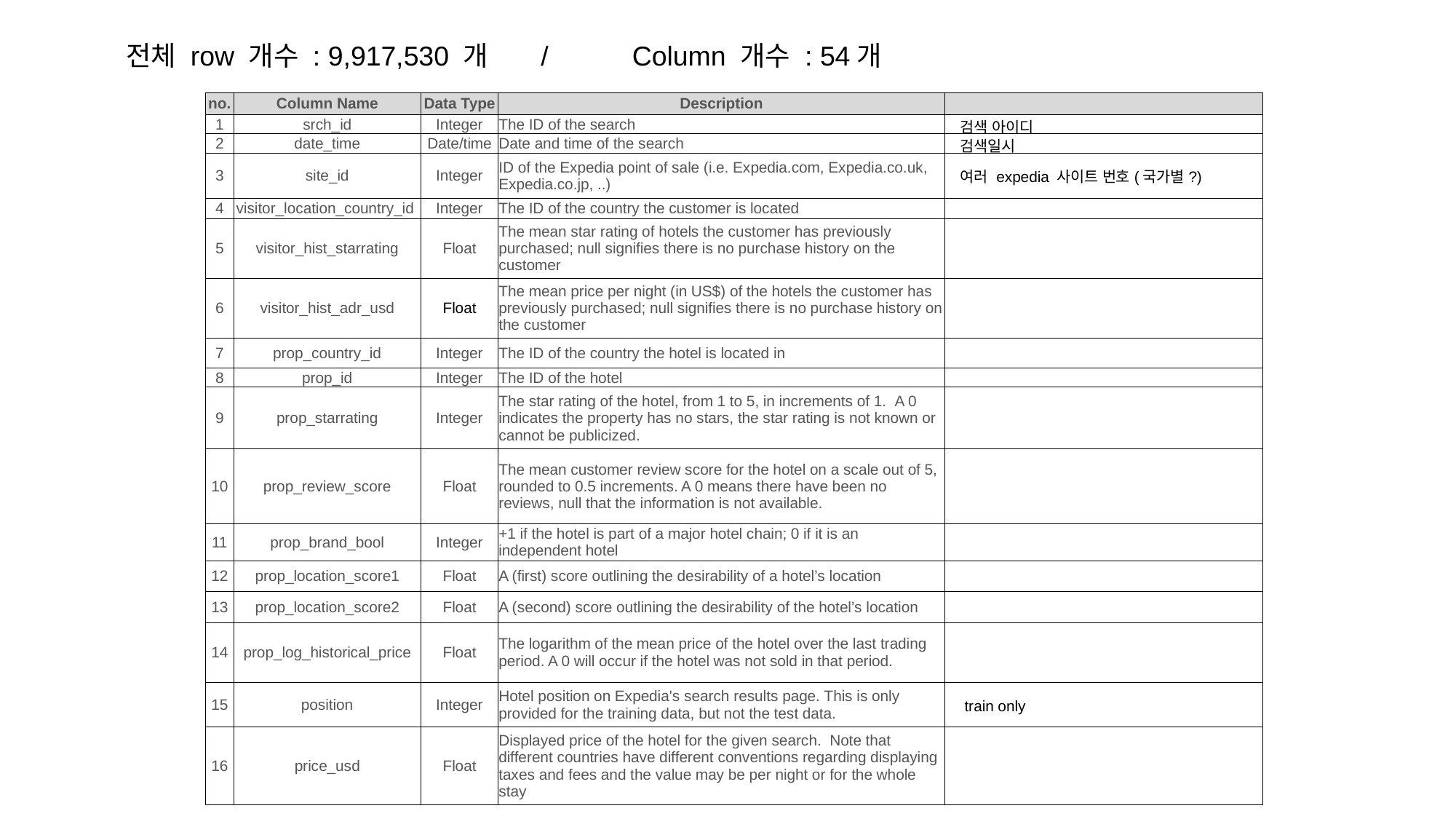

전체 row 개수 : 9,917,530 개      /           Column 개수 : 54개
| no. | Column Name | Data Type | Description |  |
| --- | --- | --- | --- | --- |
| 1 | srch\_id | Integer | The ID of the search | 검색 아이디 |
| 2 | date\_time | Date/time | Date and time of the search | 검색일시 |
| 3 | site\_id | Integer | ID of the Expedia point of sale (i.e. Expedia.com, Expedia.co.uk, Expedia.co.jp, ..) | 여러 expedia 사이트 번호(국가별?) |
| 4 | visitor\_location\_country\_id | Integer | The ID of the country the customer is located |  |
| 5 | visitor\_hist\_starrating | Float | The mean star rating of hotels the customer has previously purchased; null signifies there is no purchase history on the customer |  |
| 6 | visitor\_hist\_adr\_usd | Float | The mean price per night (in US$) of the hotels the customer has previously purchased; null signifies there is no purchase history on the customer |  |
| 7 | prop\_country\_id | Integer | The ID of the country the hotel is located in |  |
| 8 | prop\_id | Integer | The ID of the hotel |  |
| 9 | prop\_starrating | Integer | The star rating of the hotel, from 1 to 5, in increments of 1.  A 0 indicates the property has no stars, the star rating is not known or cannot be publicized. |  |
| 10 | prop\_review\_score | Float | The mean customer review score for the hotel on a scale out of 5, rounded to 0.5 increments. A 0 means there have been no reviews, null that the information is not available. |  |
| 11 | prop\_brand\_bool | Integer | +1 if the hotel is part of a major hotel chain; 0 if it is an independent hotel |  |
| 12 | prop\_location\_score1 | Float | A (first) score outlining the desirability of a hotel’s location |  |
| 13 | prop\_location\_score2 | Float | A (second) score outlining the desirability of the hotel’s location |  |
| 14 | prop\_log\_historical\_price | Float | The logarithm of the mean price of the hotel over the last trading period. A 0 will occur if the hotel was not sold in that period. |  |
| 15 | position | Integer | Hotel position on Expedia's search results page. This is only provided for the training data, but not the test data. | train only |
| 16 | price\_usd | Float | Displayed price of the hotel for the given search.  Note that different countries have different conventions regarding displaying taxes and fees and the value may be per night or for the whole stay |  |